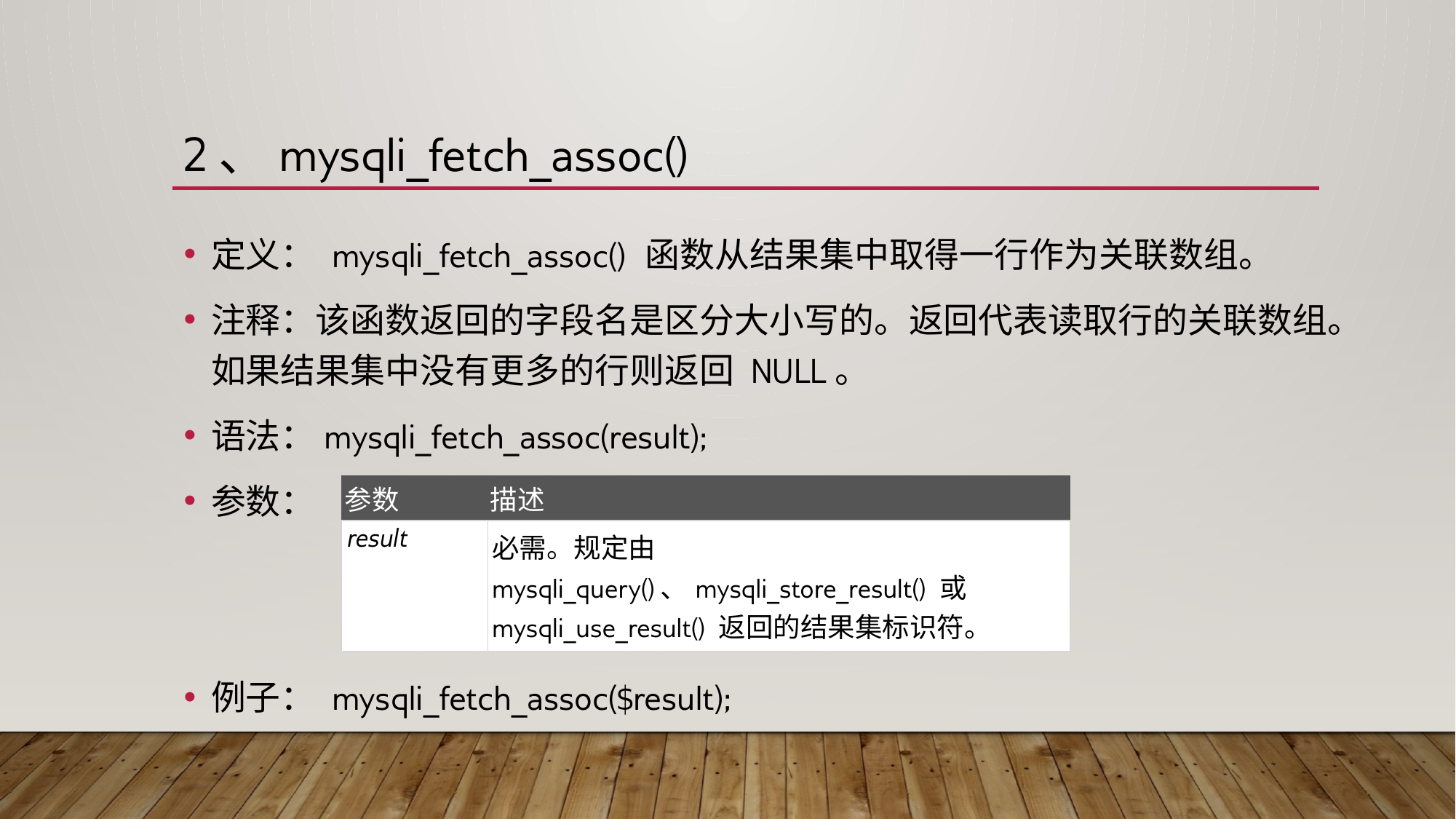

# 2、mysqli_fetch_assoc()
定义： mysqli_fetch_assoc() 函数从结果集中取得一行作为关联数组。
注释：该函数返回的字段名是区分大小写的。返回代表读取行的关联数组。如果结果集中没有更多的行则返回 NULL。
语法：mysqli_fetch_assoc(result);
参数：

例子： mysqli_fetch_assoc($result);
| 参数 | 描述 |
| --- | --- |
| result | 必需。规定由 mysqli\_query()、mysqli\_store\_result() 或 mysqli\_use\_result() 返回的结果集标识符。 |